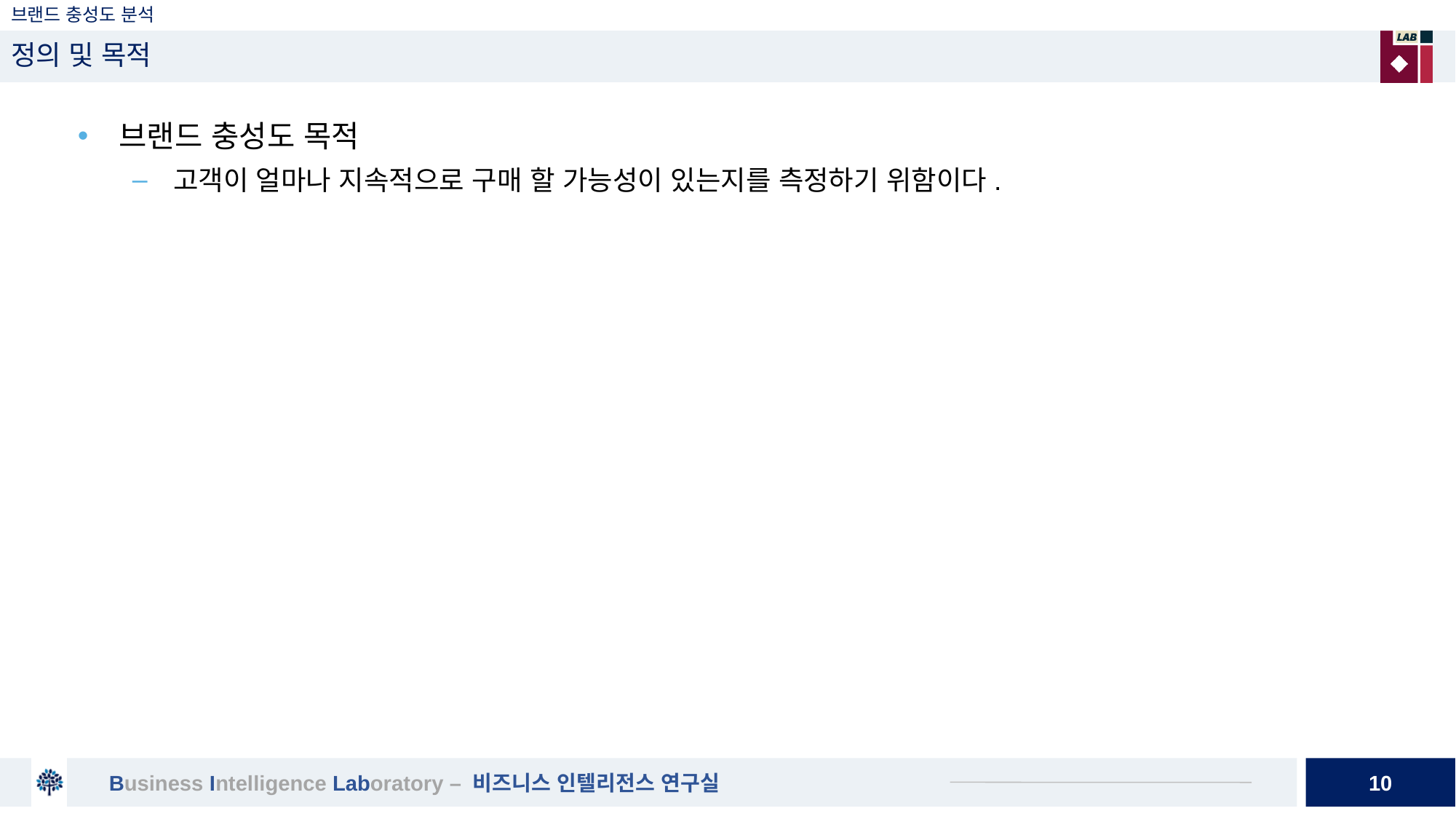

# 브랜드 충성도 분석
정의 및 목적
브랜드 충성도 목적
고객이 얼마나 지속적으로 구매 할 가능성이 있는지를 측정하기 위함이다.
10